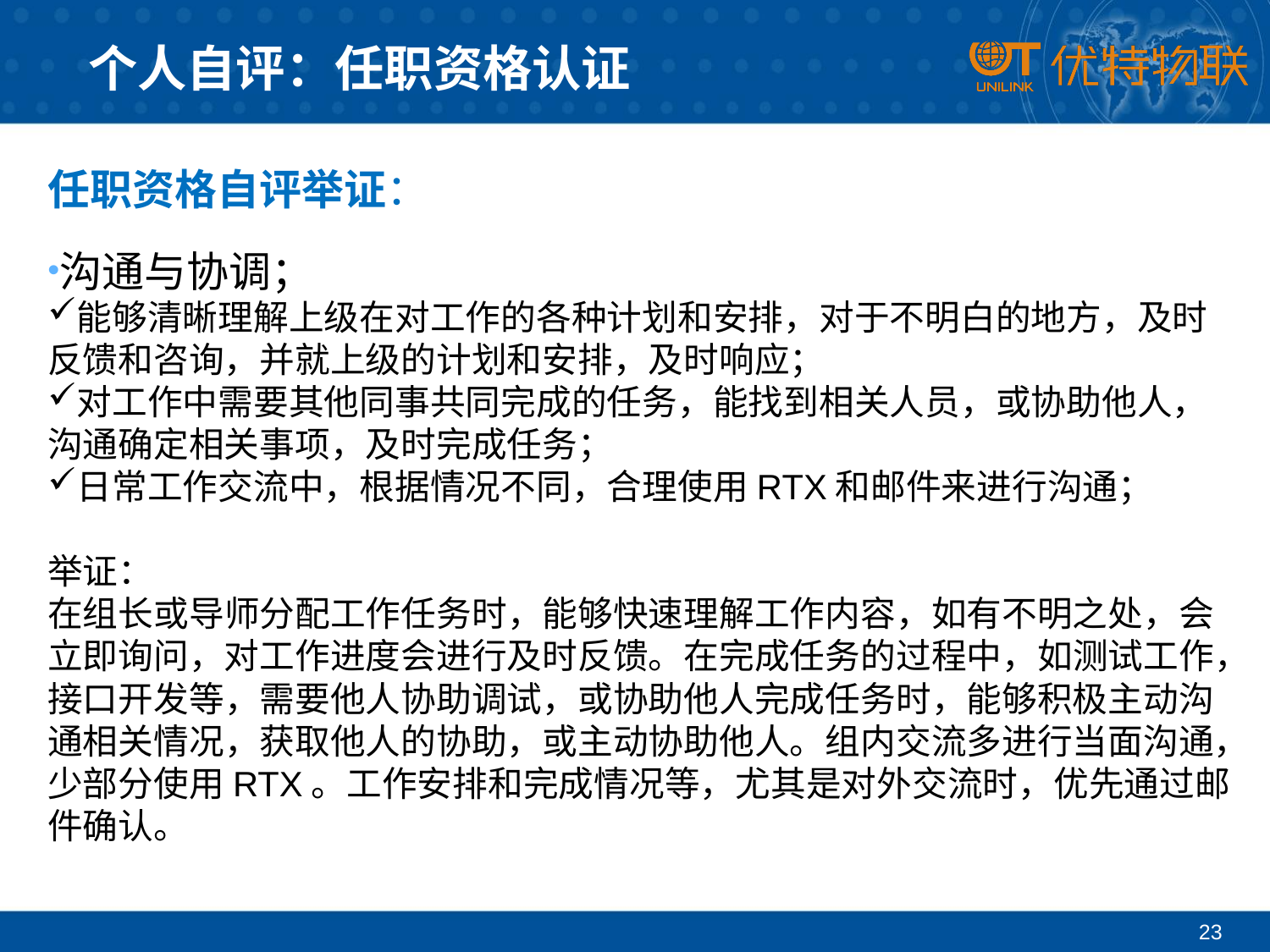

# 个人自评：任职资格认证
任职资格自评举证：
沟通与协调；
能够清晰理解上级在对工作的各种计划和安排，对于不明白的地方，及时反馈和咨询，并就上级的计划和安排，及时响应；
对工作中需要其他同事共同完成的任务，能找到相关人员，或协助他人，沟通确定相关事项，及时完成任务；
日常工作交流中，根据情况不同，合理使用RTX和邮件来进行沟通；

举证：
在组长或导师分配工作任务时，能够快速理解工作内容，如有不明之处，会立即询问，对工作进度会进行及时反馈。在完成任务的过程中，如测试工作，接口开发等，需要他人协助调试，或协助他人完成任务时，能够积极主动沟通相关情况，获取他人的协助，或主动协助他人。组内交流多进行当面沟通，少部分使用RTX。工作安排和完成情况等，尤其是对外交流时，优先通过邮件确认。
23